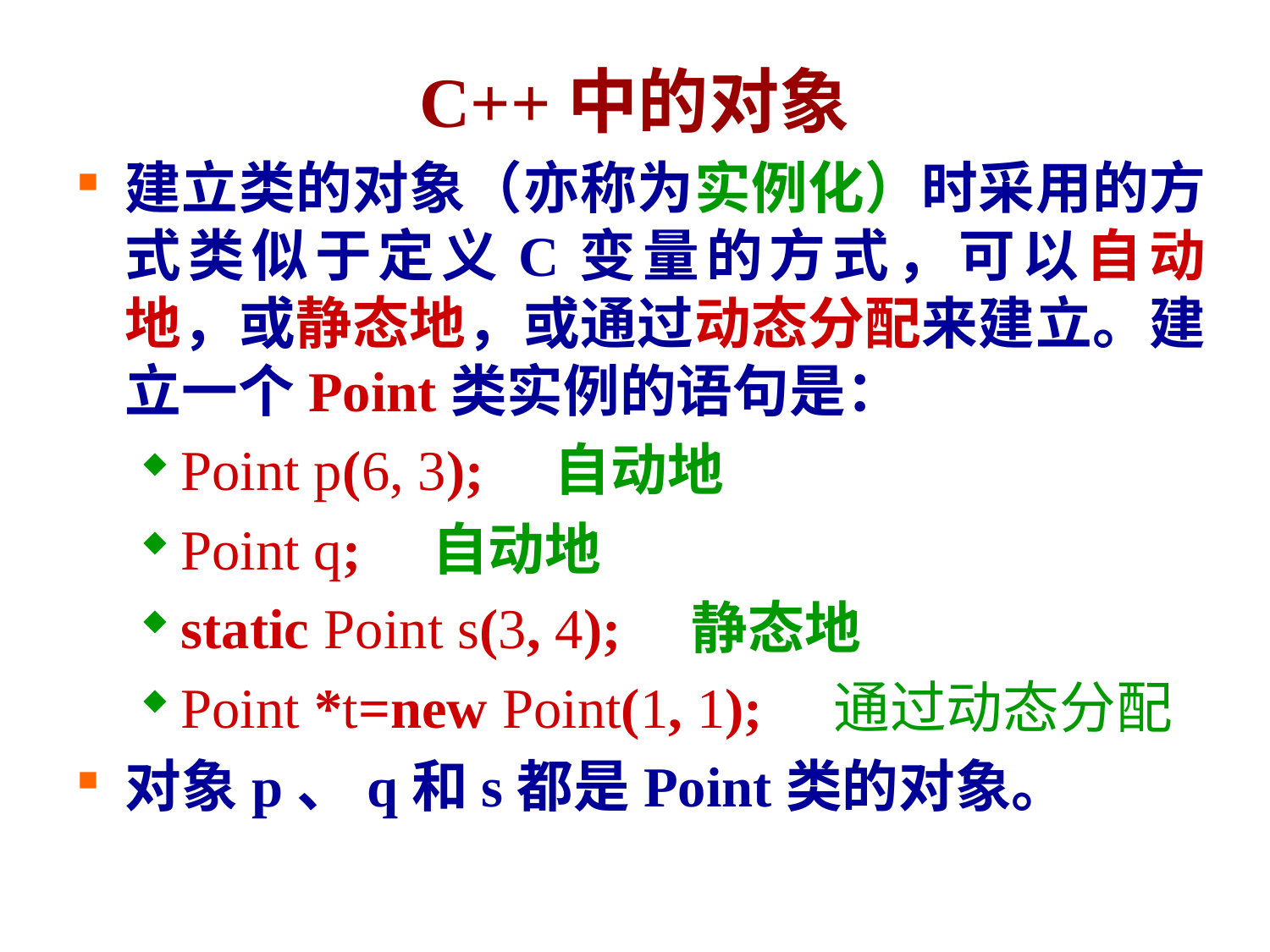

# C++中的对象
建立类的对象（亦称为实例化）时采用的方式类似于定义C变量的方式，可以自动地，或静态地，或通过动态分配来建立。建立一个Point类实例的语句是：
Point p(6, 3);    自动地
Point q;    自动地
static Point s(3, 4);    静态地
Point *t=new Point(1, 1);    通过动态分配
对象p、q和s都是Point类的对象。

60